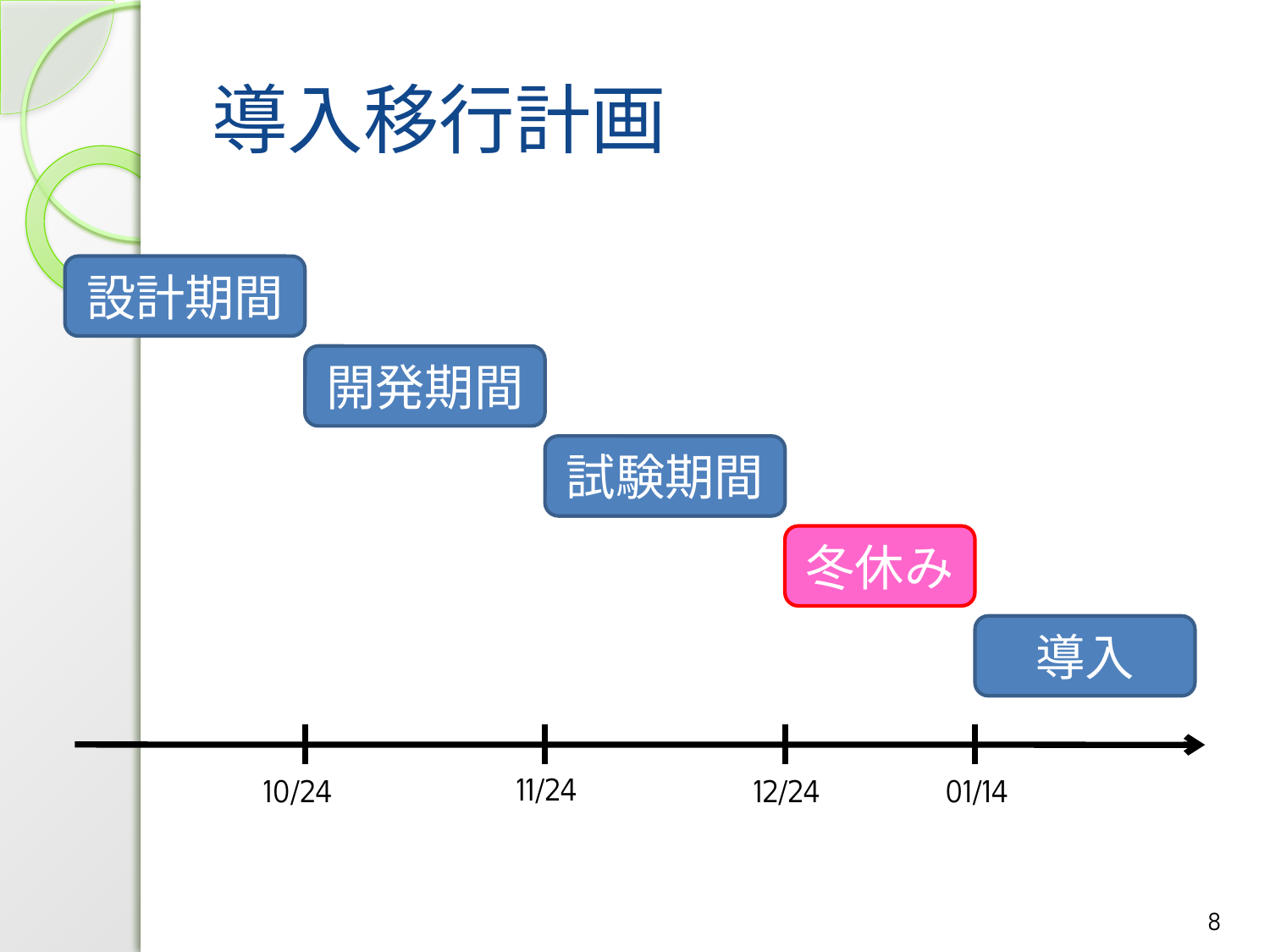

# 導入移行計画
設計期間
開発期間
試験期間
冬休み
導入
11/24
10/24
12/24
01/14
8